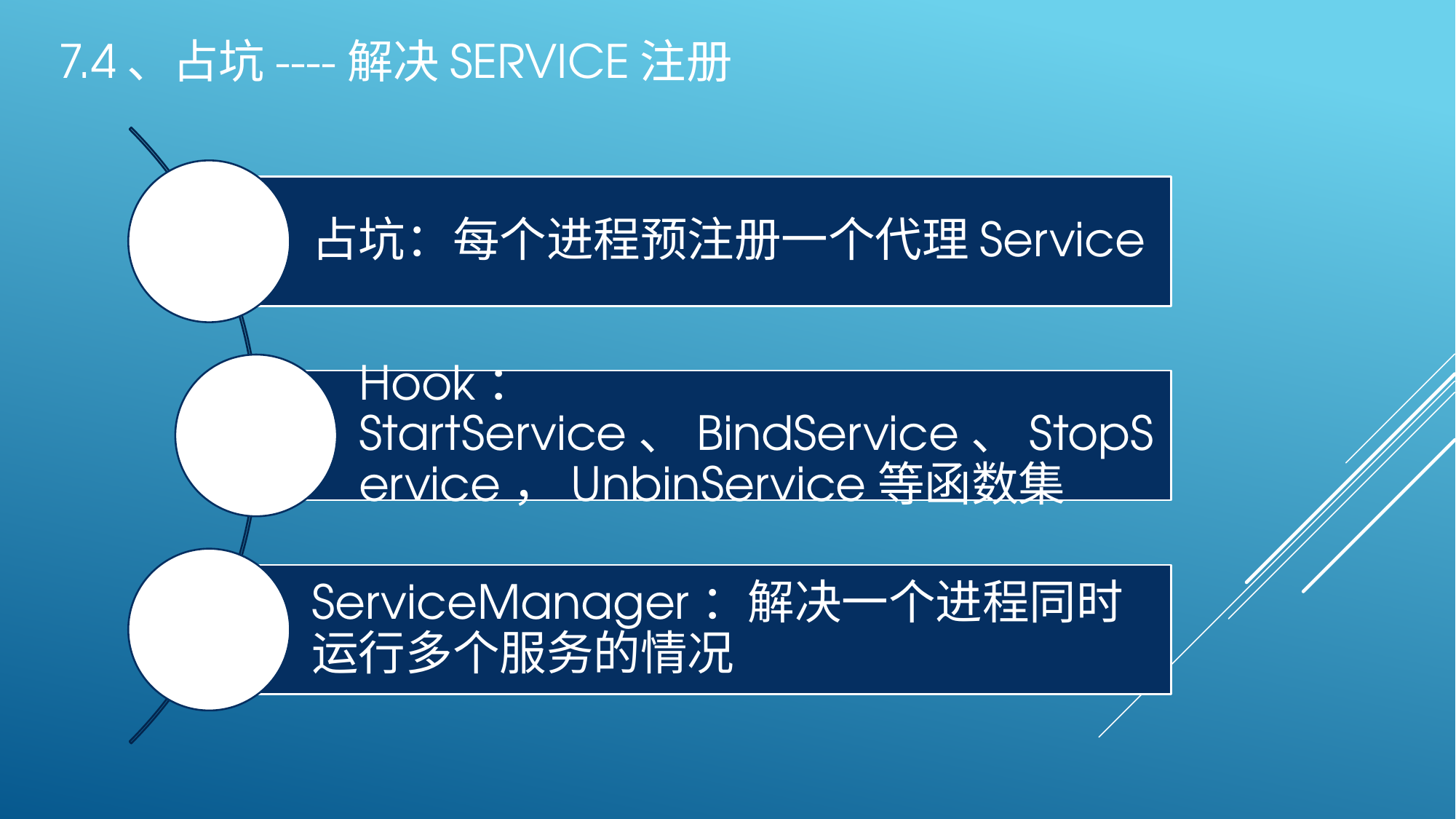

# 7.4、占坑----解决SERVICE注册
占坑：每个进程预注册一个代理Service
Hook：StartService、BindService、StopService，UnbinService等函数集
ServiceManager：解决一个进程同时运行多个服务的情况